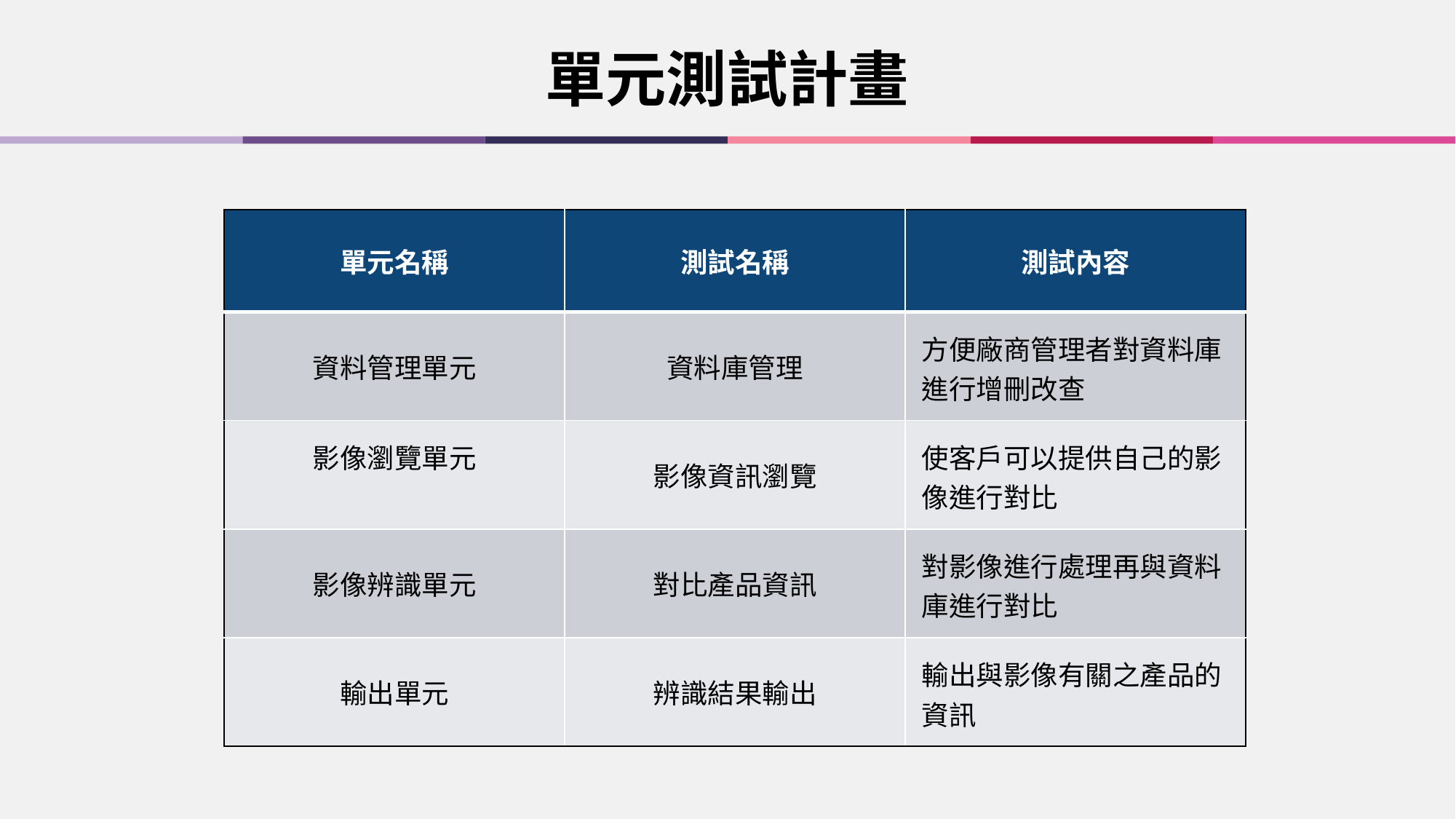

單元測試計畫
| 單元名稱 | 測試名稱 | 測試內容 |
| --- | --- | --- |
| 資料管理單元 | 資料庫管理 | 方便廠商管理者對資料庫進行增刪改查 |
| 影像瀏覽單元 | 影像資訊瀏覽 | 使客戶可以提供自己的影像進行對比 |
| 影像辨識單元 | 對比產品資訊 | 對影像進行處理再與資料庫進行對比 |
| 輸出單元 | 辨識結果輸出 | 輸出與影像有關之產品的資訊 |